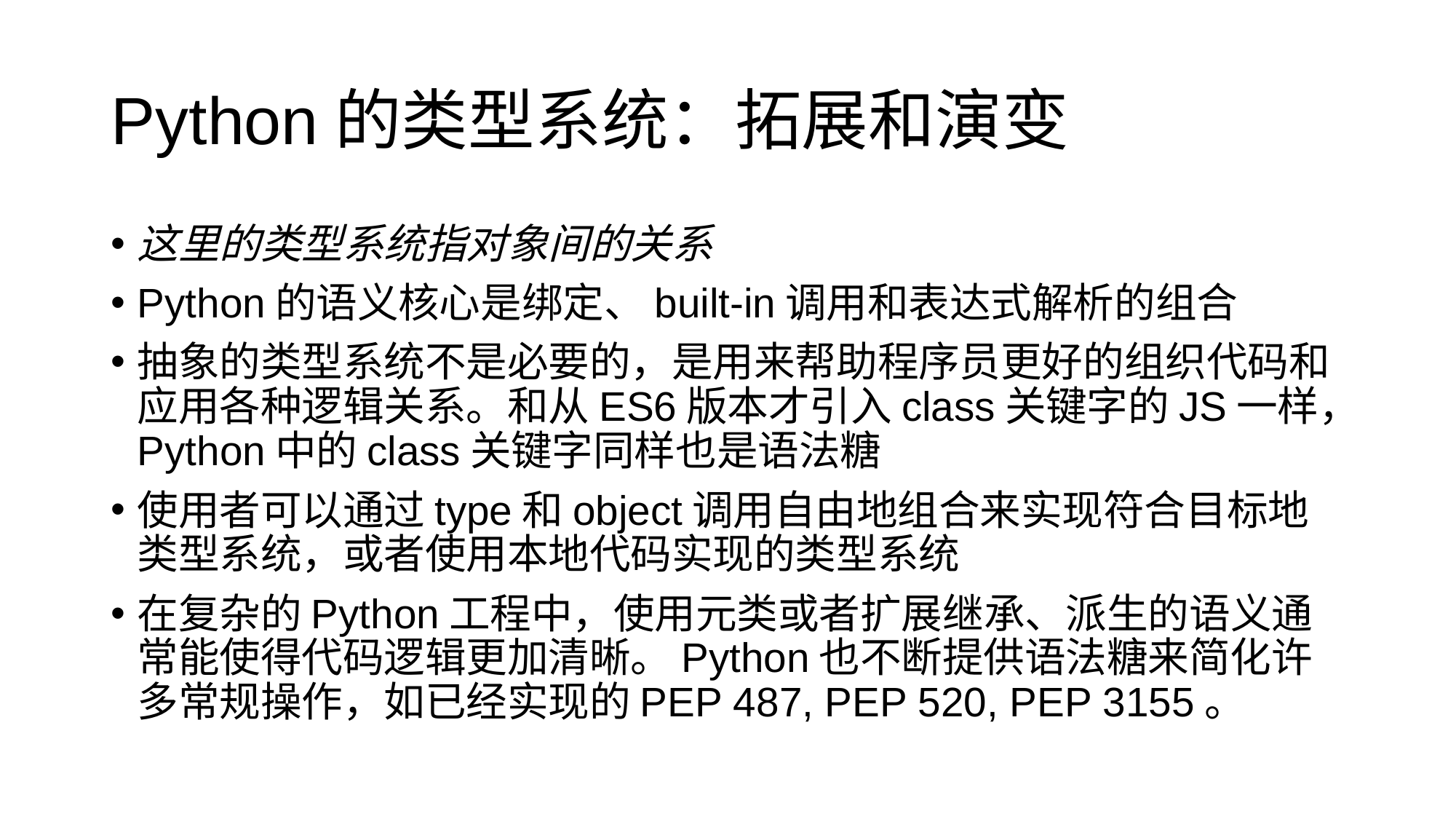

# Python的类型系统：拓展和演变
这里的类型系统指对象间的关系
Python的语义核心是绑定、built-in调用和表达式解析的组合
抽象的类型系统不是必要的，是用来帮助程序员更好的组织代码和应用各种逻辑关系。和从ES6版本才引入class关键字的JS一样，Python中的class关键字同样也是语法糖
使用者可以通过type和object调用自由地组合来实现符合目标地类型系统，或者使用本地代码实现的类型系统
在复杂的Python工程中，使用元类或者扩展继承、派生的语义通常能使得代码逻辑更加清晰。Python也不断提供语法糖来简化许多常规操作，如已经实现的PEP 487, PEP 520, PEP 3155。